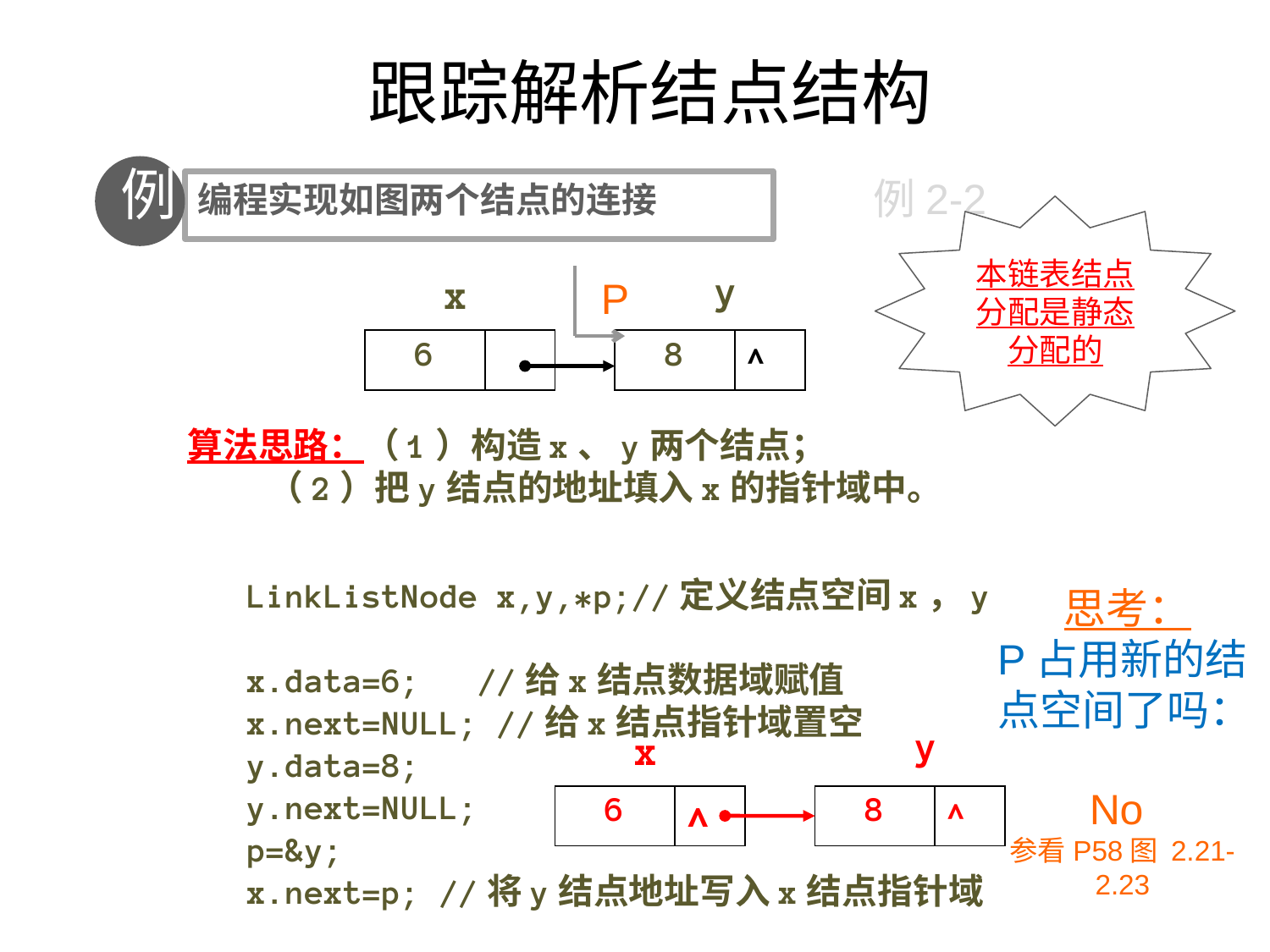

# 跟踪解析结点结构
例
例2-2
编程实现如图两个结点的连接
本链表结点分配是静态分配的
y
x
P
| 6 |  |
| --- | --- |
| 8 | ∧ |
| --- | --- |

算法思路：（1）构造x、y两个结点；
         （2）把y结点的地址填入x的指针域中。
LinkListNode x,y,*p;//定义结点空间x，y

x.data=6;   //给x结点数据域赋值
x.next=NULL; //给x结点指针域置空
y.data=8;
y.next=NULL;
p=&y;
x.next=p; //将y结点地址写入x结点指针域
思考：
P占用新的结点空间了吗：
y
x
No
参看P58图 2.21-2.23
| 6 | ∧ |
| --- | --- |
| 8 | ∧ |
| --- | --- |

66